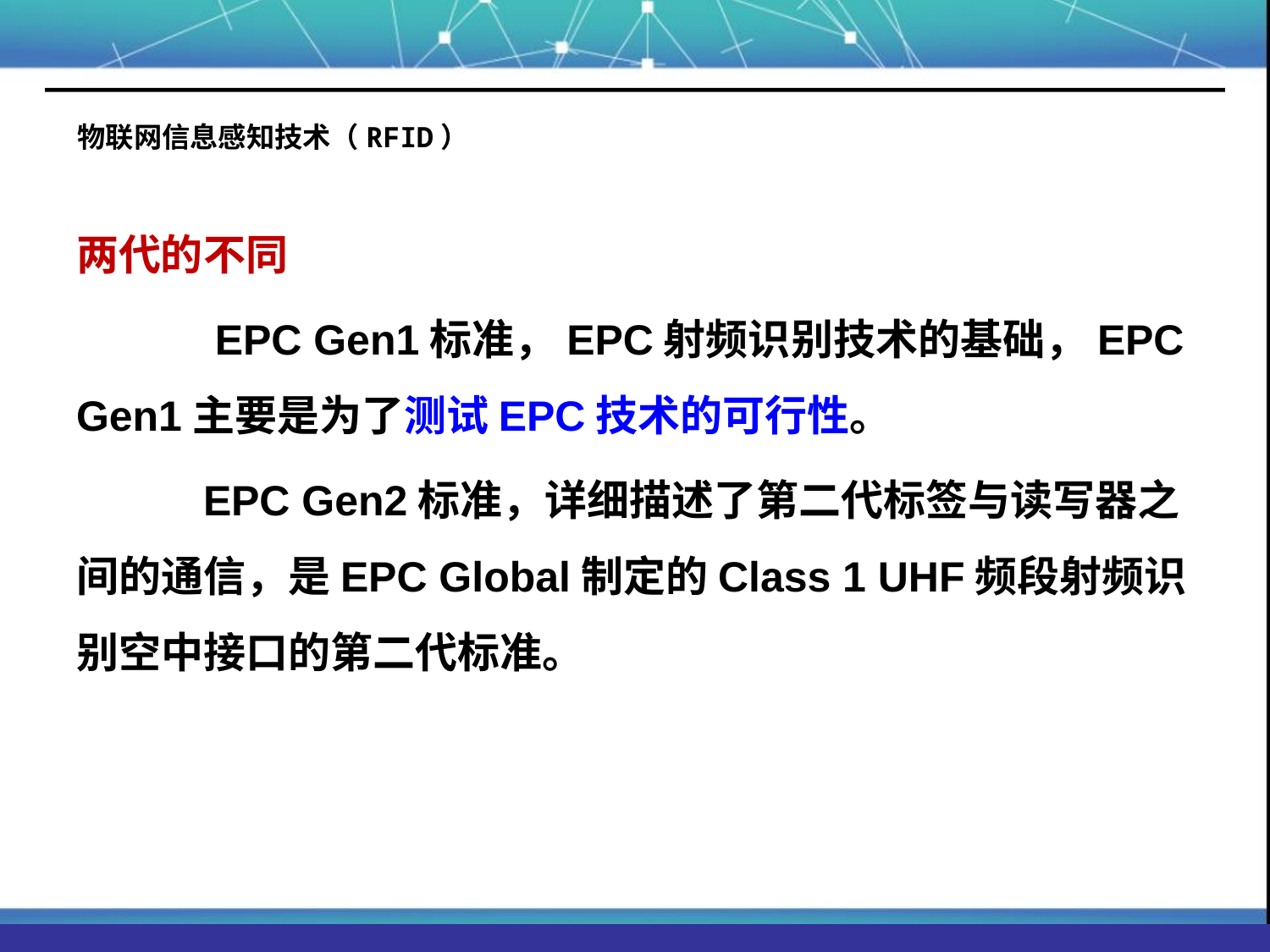

# 物联网信息感知技术（RFID）

两代的不同
	 EPC Gen1标准，EPC射频识别技术的基础，EPC Gen1主要是为了测试EPC技术的可行性。
	EPC Gen2标准，详细描述了第二代标签与读写器之间的通信，是EPC Global制定的Class 1 UHF频段射频识别空中接口的第二代标准。